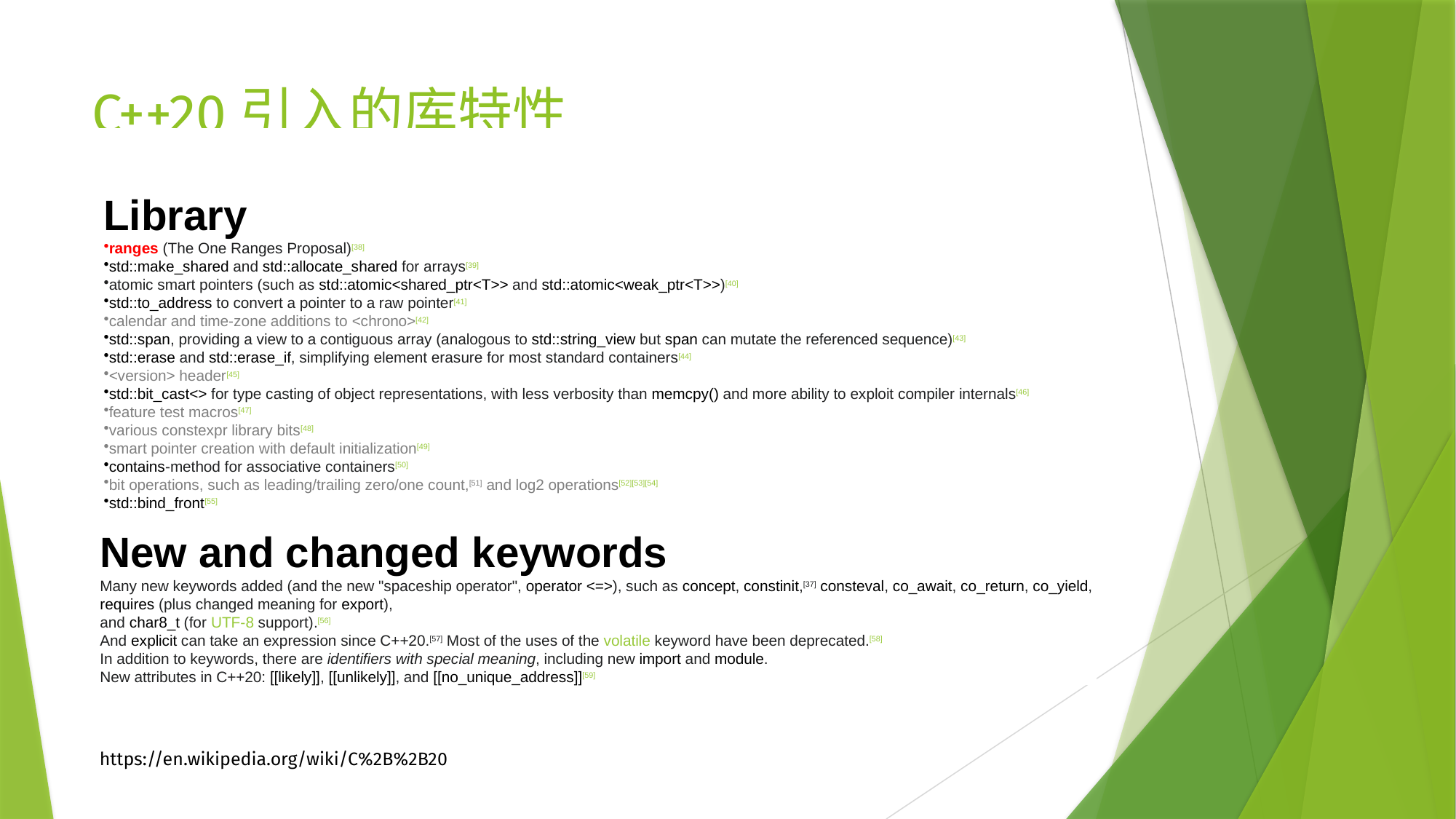

# C++20引入的库特性
Library
ranges (The One Ranges Proposal)[38]
std::make_shared and std::allocate_shared for arrays[39]
atomic smart pointers (such as std::atomic<shared_ptr<T>> and std::atomic<weak_ptr<T>>)[40]
std::to_address to convert a pointer to a raw pointer[41]
calendar and time-zone additions to <chrono>[42]
std::span, providing a view to a contiguous array (analogous to std::string_view but span can mutate the referenced sequence)[43]
std::erase and std::erase_if, simplifying element erasure for most standard containers[44]
<version> header[45]
std::bit_cast<> for type casting of object representations, with less verbosity than memcpy() and more ability to exploit compiler internals[46]
feature test macros[47]
various constexpr library bits[48]
smart pointer creation with default initialization[49]
contains-method for associative containers[50]
bit operations, such as leading/trailing zero/one count,[51] and log2 operations[52][53][54]
std::bind_front[55]

New and changed keywords
Many new keywords added (and the new "spaceship operator", operator <=>), such as concept, constinit,[37] consteval, co_await, co_return, co_yield,
requires (plus changed meaning for export),
and char8_t (for UTF-8 support).[56]
And explicit can take an expression since C++20.[57] Most of the uses of the volatile keyword have been deprecated.[58]
In addition to keywords, there are identifiers with special meaning, including new import and module.
New attributes in C++20: [[likely]], [[unlikely]], and [[no_unique_address]][59]
https://en.wikipedia.org/wiki/C%2B%2B20